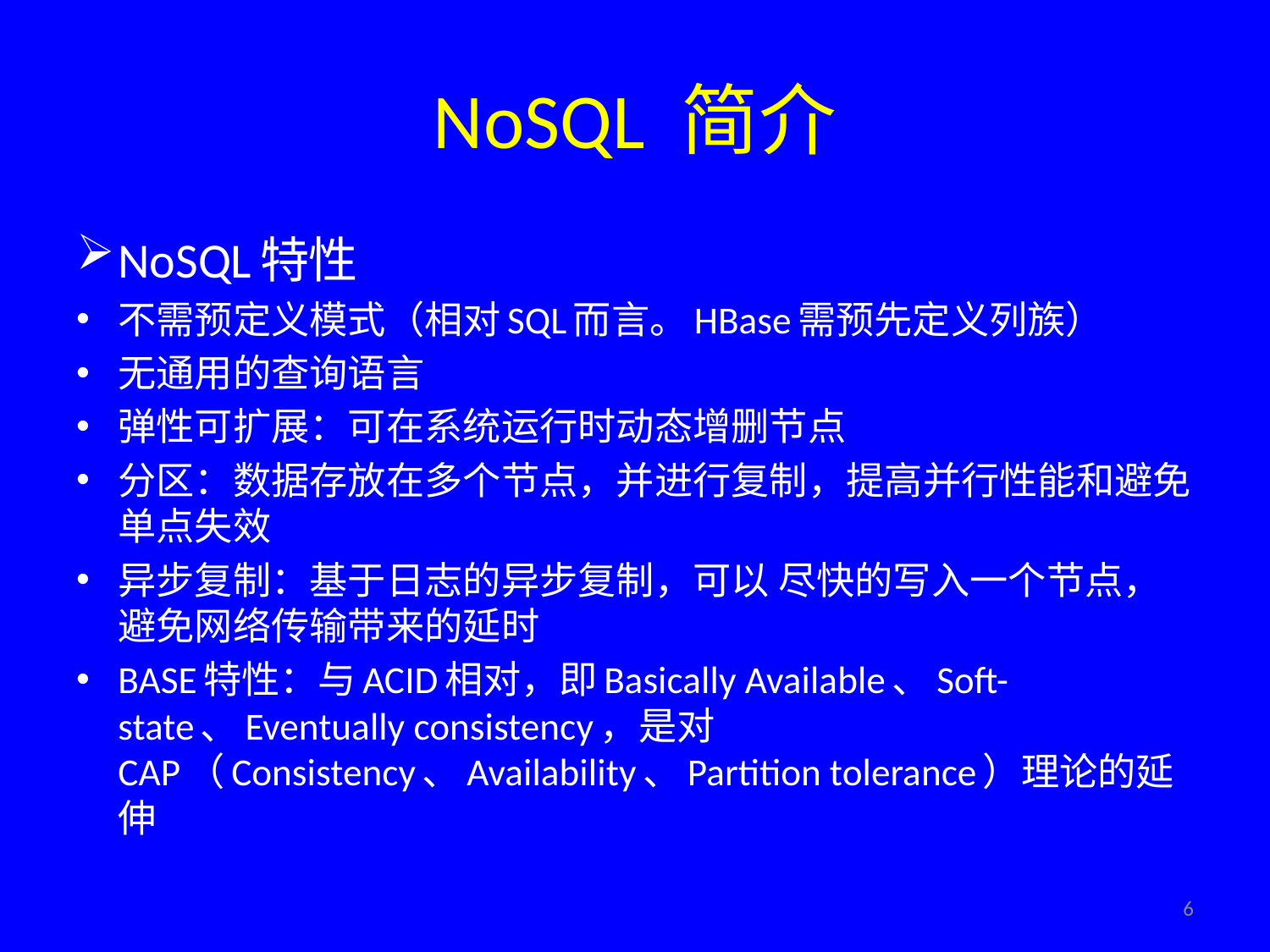

# NoSQL 简介
NoSQL特性
不需预定义模式（相对SQL而言。HBase需预先定义列族）
无通用的查询语言
弹性可扩展：可在系统运行时动态增删节点
分区：数据存放在多个节点，并进行复制，提高并行性能和避免单点失效
异步复制：基于日志的异步复制，可以 尽快的写入一个节点，避免网络传输带来的延时
BASE特性：与ACID相对，即Basically Available、Soft-state、Eventually consistency，是对CAP（Consistency、Availability、Partition tolerance）理论的延伸
6